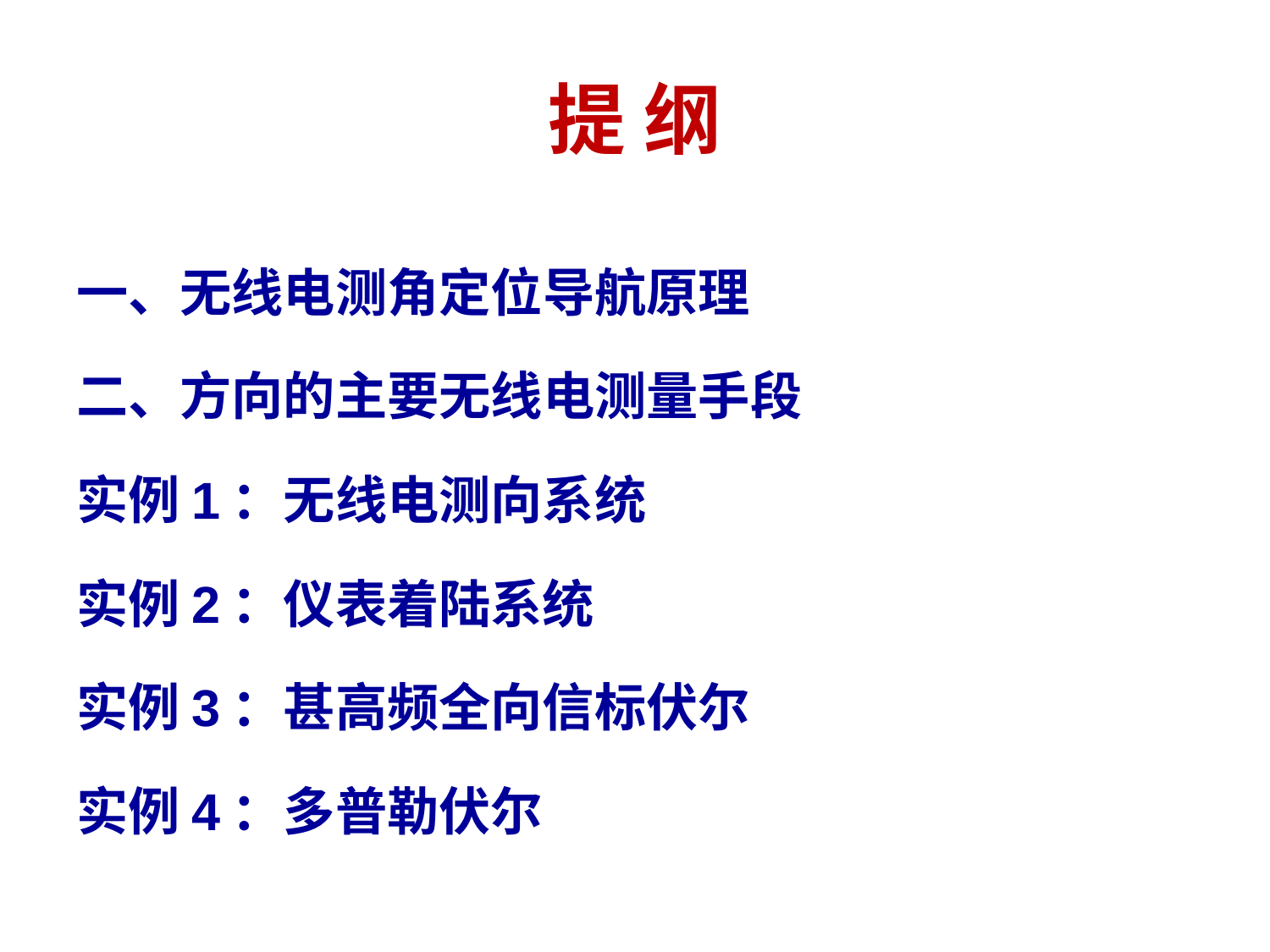

# 提 纲
一、无线电测角定位导航原理
二、方向的主要无线电测量手段
实例1：无线电测向系统
实例2：仪表着陆系统
实例3：甚高频全向信标伏尔
实例4：多普勒伏尔